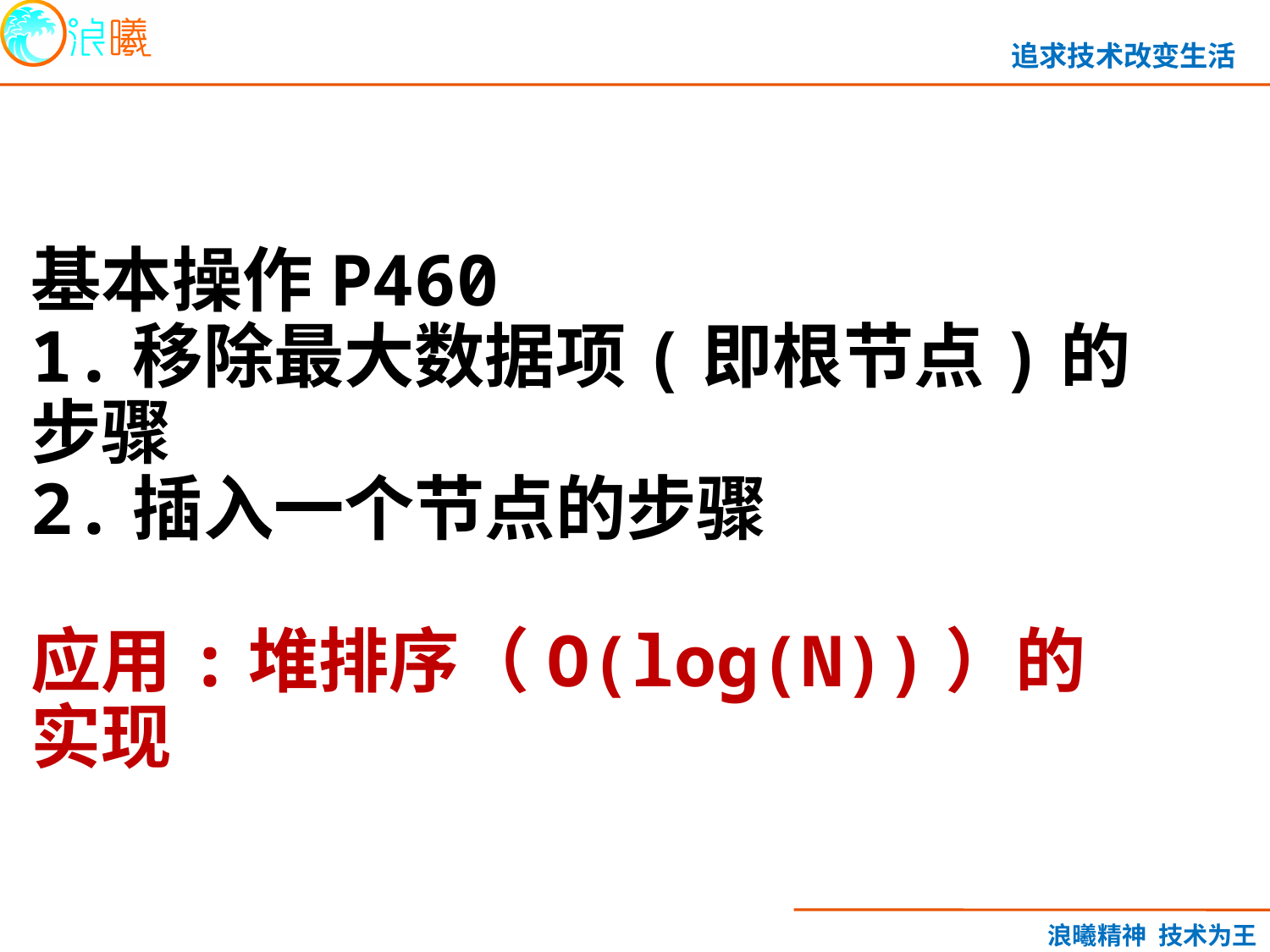

基本操作P460
1.移除最大数据项(即根节点)的步骤
2.插入一个节点的步骤

应用:堆排序（O(log(N))）的实现